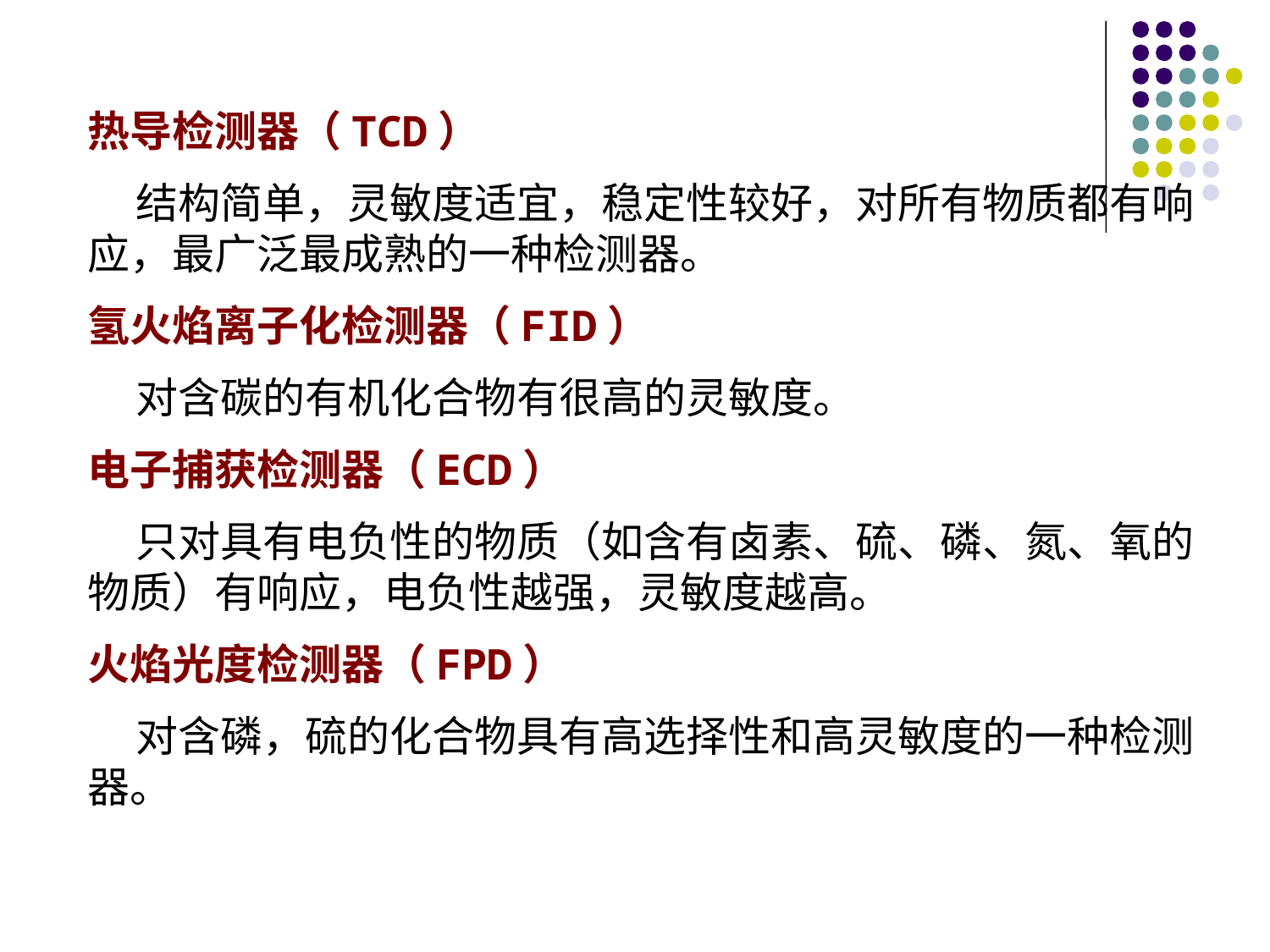

热导检测器（TCD）
    结构简单，灵敏度适宜，稳定性较好，对所有物质都有响应，最广泛最成熟的一种检测器。
氢火焰离子化检测器（FID）
    对含碳的有机化合物有很高的灵敏度。
电子捕获检测器（ECD）
    只对具有电负性的物质（如含有卤素、硫、磷、氮、氧的物质）有响应，电负性越强，灵敏度越高。
火焰光度检测器（FPD）
    对含磷，硫的化合物具有高选择性和高灵敏度的一种检测器。